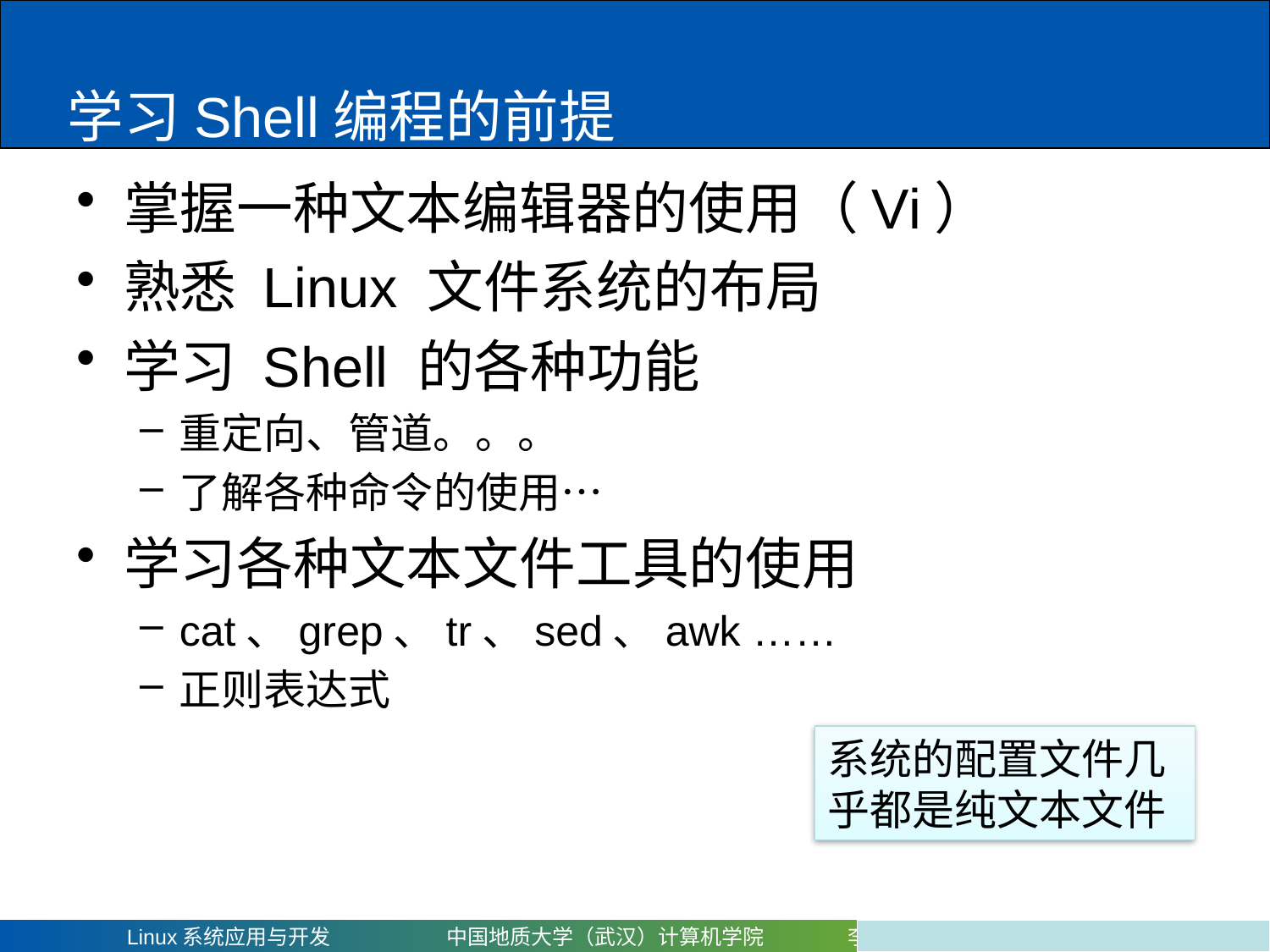

# 学习Shell编程的前提
掌握一种文本编辑器的使用（Vi）
熟悉 Linux 文件系统的布局
学习 Shell 的各种功能
重定向、管道。。。
了解各种命令的使用…
学习各种文本文件工具的使用
cat、grep、tr、sed、awk ……
正则表达式
系统的配置文件几乎都是纯文本文件